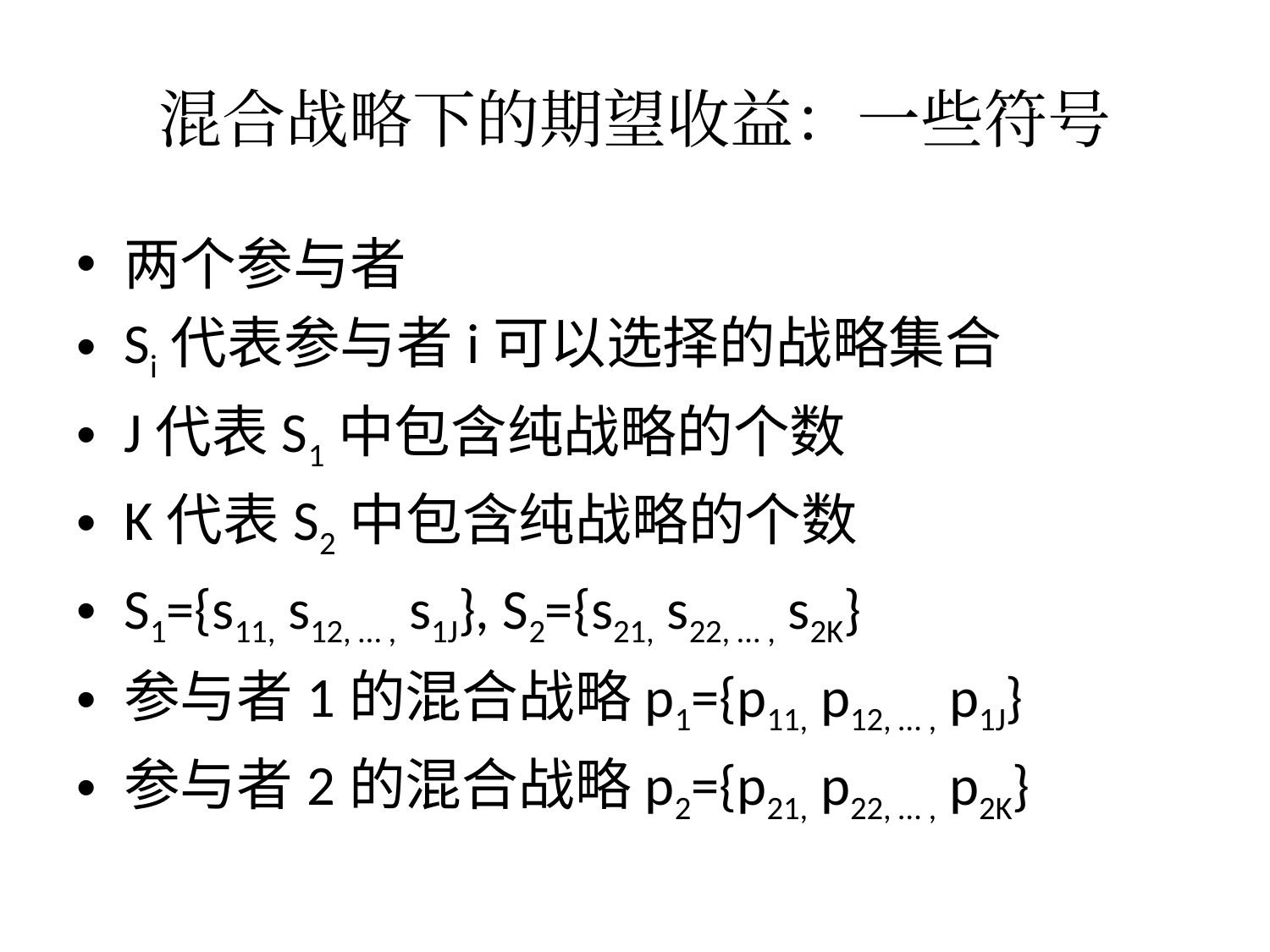

混合战略下的期望收益：一些符号
两个参与者
Si代表参与者i可以选择的战略集合
J代表S1中包含纯战略的个数
K代表S2中包含纯战略的个数
S1={s11, s12, … , s1J}, S2={s21, s22, … , s2K}
参与者1的混合战略p1={p11, p12, … , p1J}
参与者2的混合战略p2={p21, p22, … , p2K}